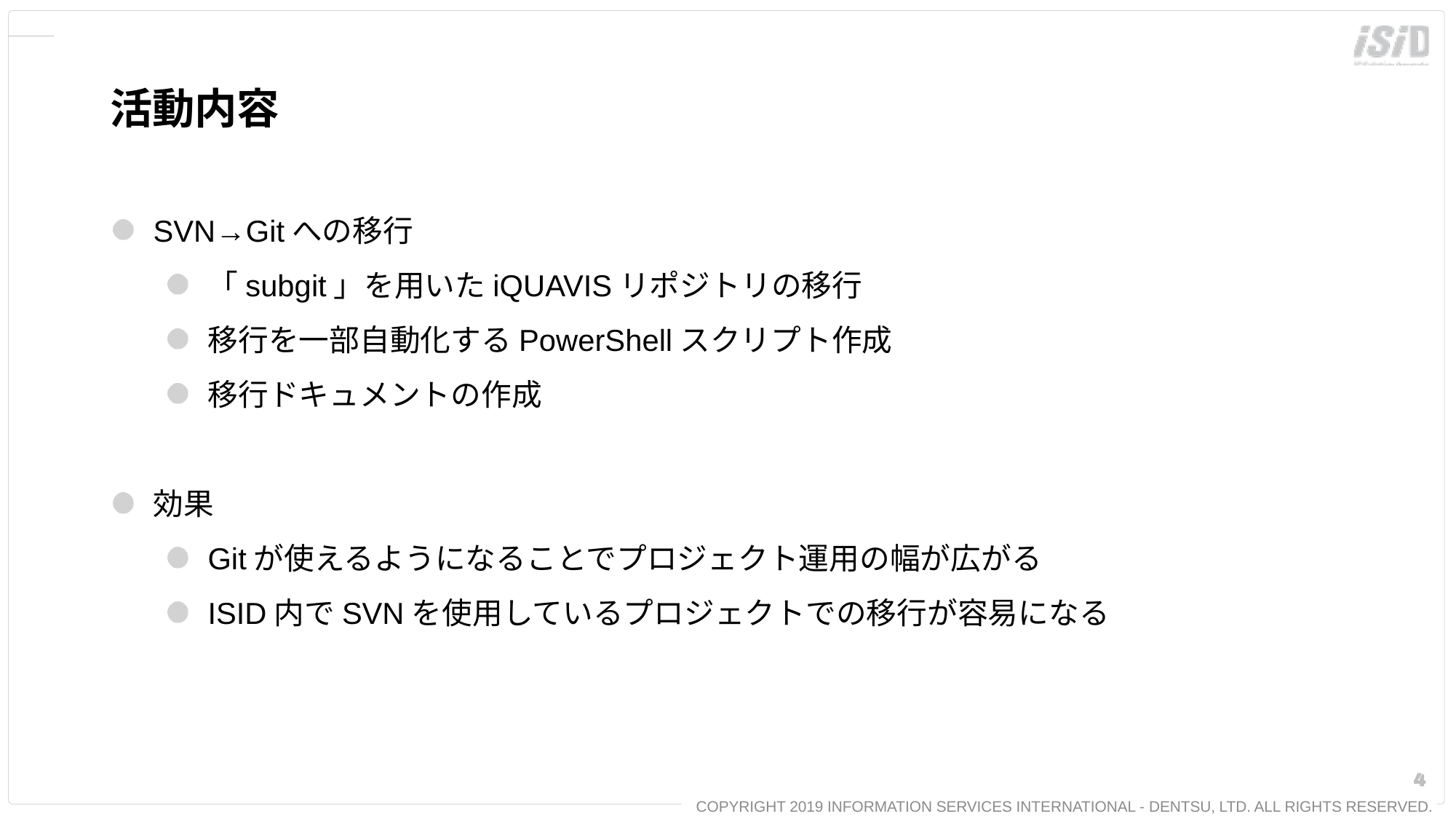

#
活動内容
SVN→Gitへの移行
「subgit」を用いたiQUAVISリポジトリの移行
移行を一部自動化するPowerShellスクリプト作成
移行ドキュメントの作成

効果
Gitが使えるようになることでプロジェクト運用の幅が広がる
ISID内でSVNを使用しているプロジェクトでの移行が容易になる
4
COPYRIGHT 2019 INFORMATION SERVICES INTERNATIONAL - DENTSU, LTD. ALL RIGHTS RESERVED.